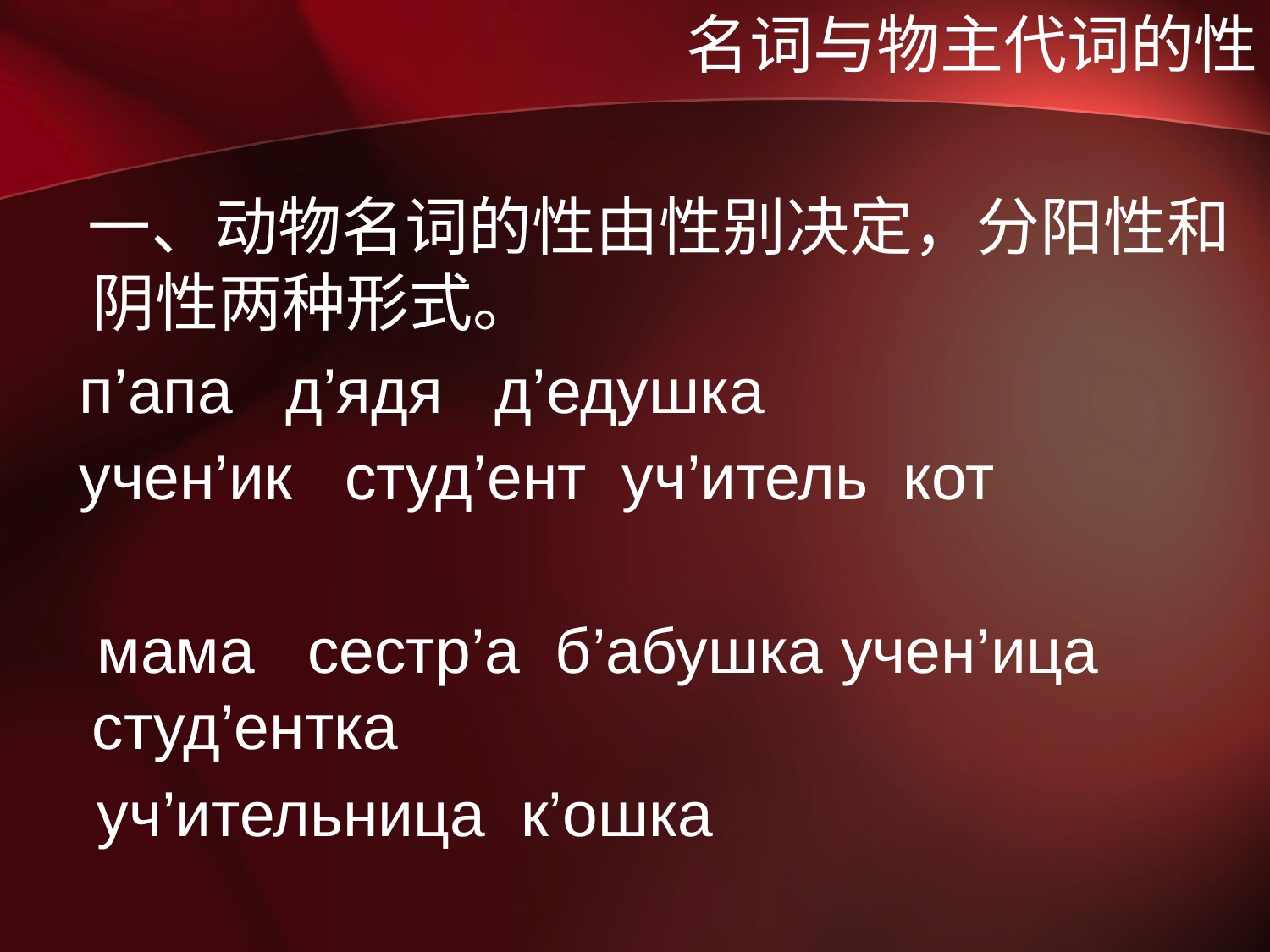

# 名词与物主代词的性
  一、动物名词的性由性别决定，分阳性和阴性两种形式。
  п’апа   д’ядя   д’едушка
  учен’ик   студ’ент  уч’итель  кот

   мама   сестр’а  б’абушка учен’ица студ’ентка
   уч’ительница  к’ошка